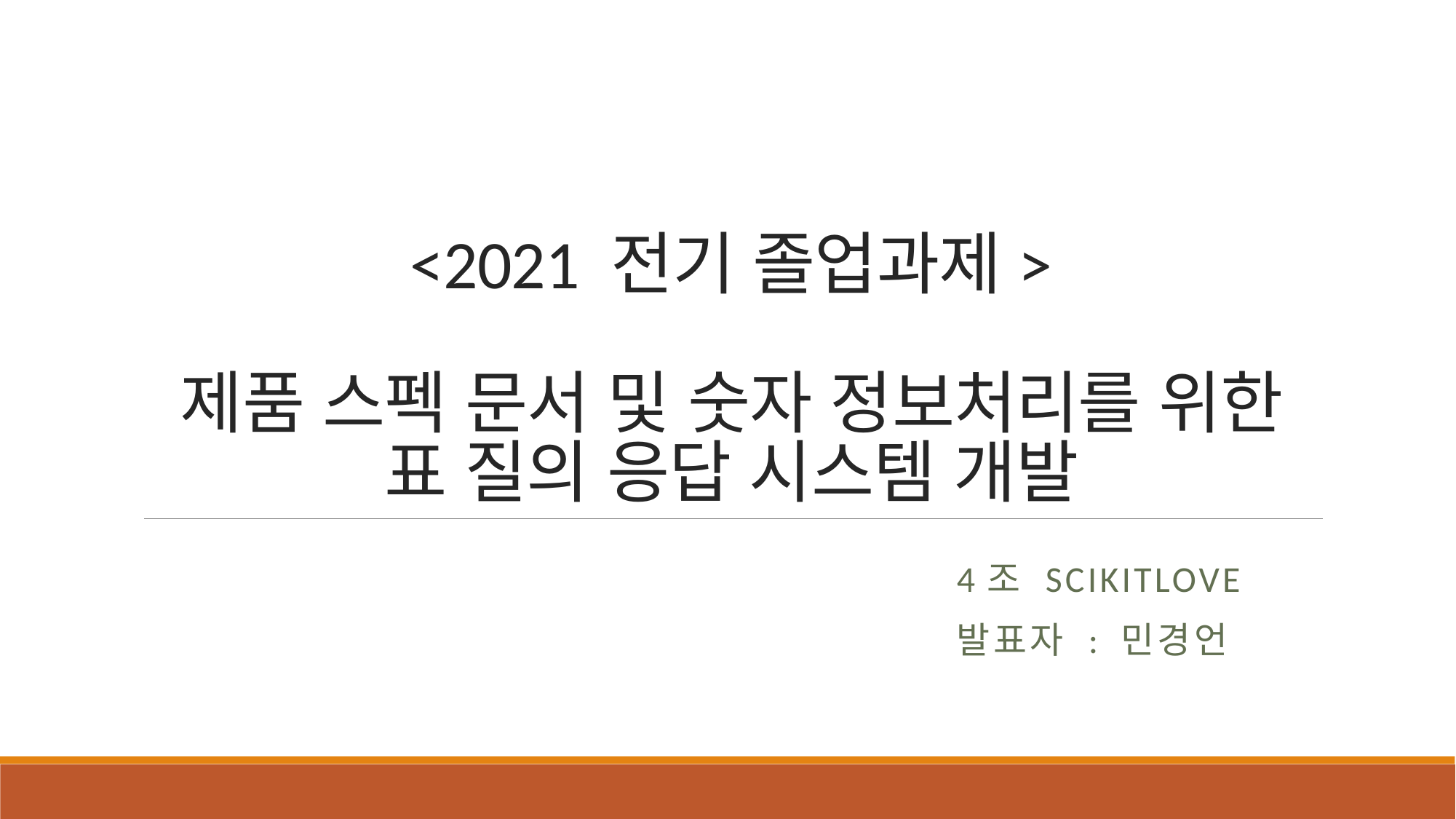

# <2021 전기 졸업과제> 제품 스펙 문서 및 숫자 정보처리를 위한 표 질의 응답 시스템 개발

							4조 scikitlove
							발표자 : 민경언